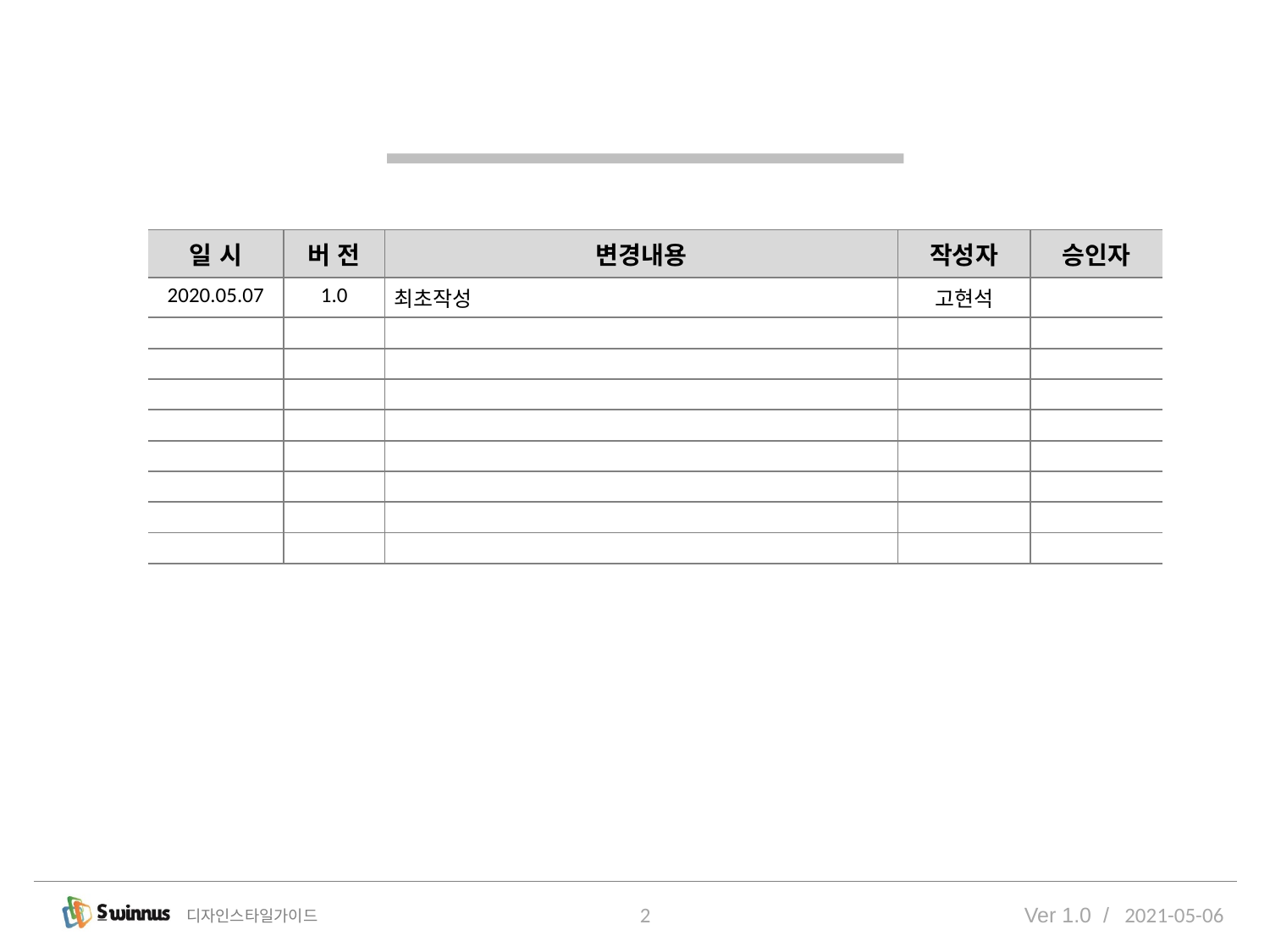

#
| 일 시 | 버 전 | 변경내용 | 작성자 | 승인자 |
| --- | --- | --- | --- | --- |
| 2020.05.07 | 1.0 | 최초작성 | 고현석 |  |
|  |  |  |  |  |
|  |  |  |  |  |
|  |  |  |  |  |
|  |  |  |  |  |
|  |  |  |  |  |
|  |  |  |  |  |
|  |  |  |  |  |
|  |  |  |  |  |
Ver 1.0  /
2021-05-06
디자인스타일가이드